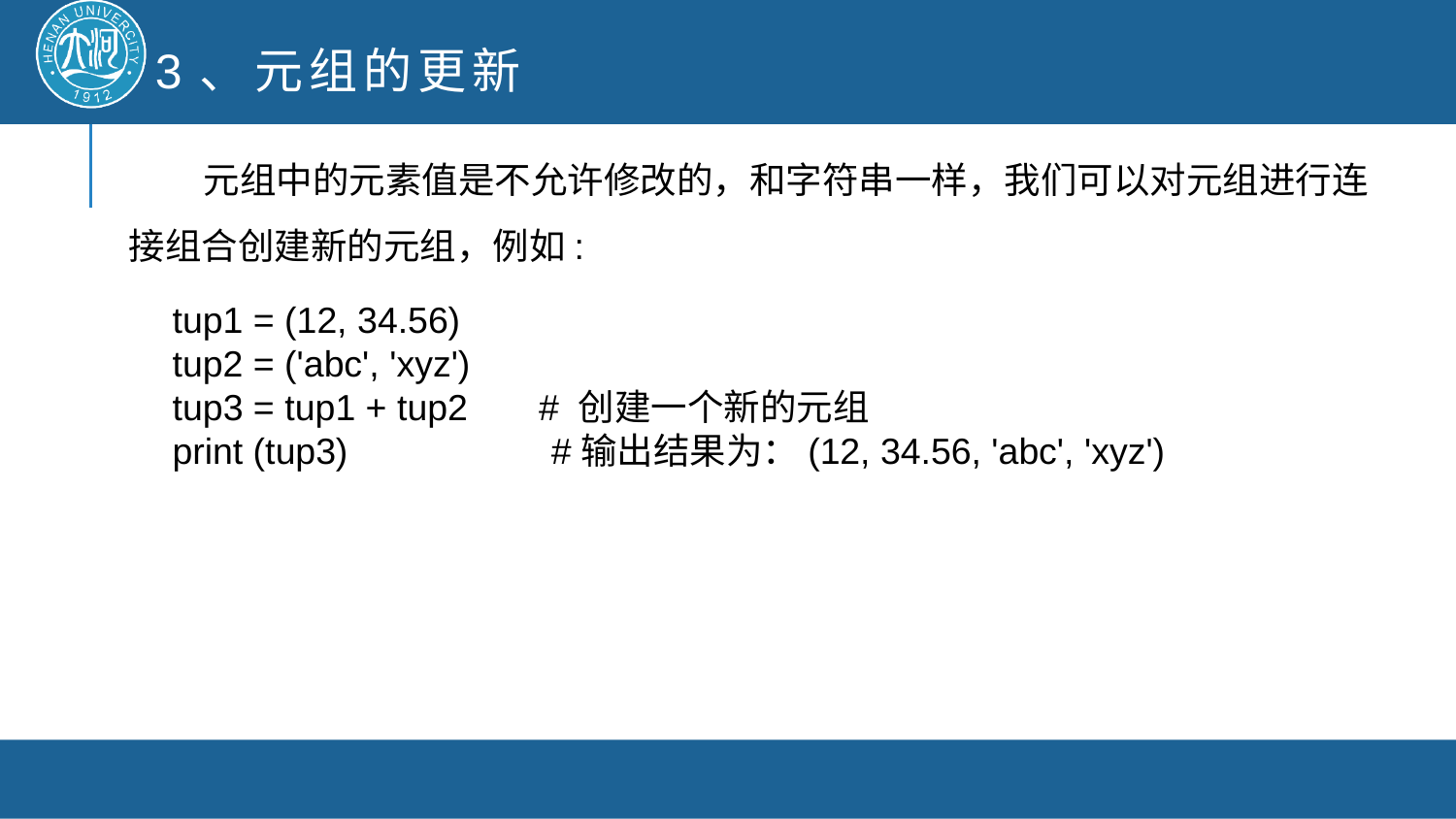

3、元组的更新
        元组中的元素值是不允许修改的，和字符串一样，我们可以对元组进行连接组合创建新的元组，例如:
tup1 = (12, 34.56)
tup2 = ('abc', 'xyz')
tup3 = tup1 + tup2       # 创建一个新的元组
print (tup3)                    #输出结果为：(12, 34.56, 'abc', 'xyz')